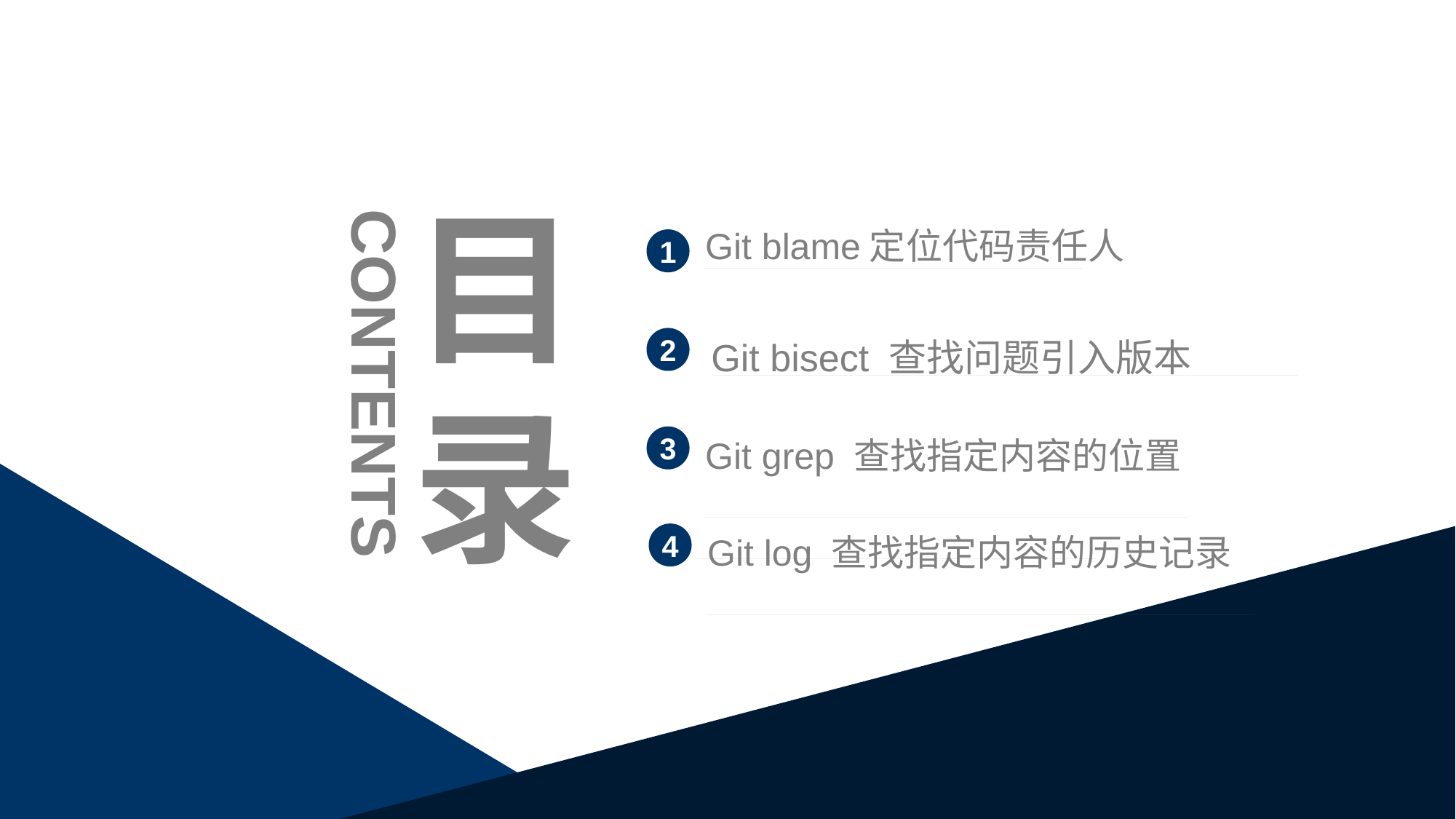

目录
Git blame定位代码责任人

1
Git bisect 查找问题引入版本

2
CONTENTS
Git grep 查找指定内容的位置

3

Git log 查找指定内容的历史记录

4